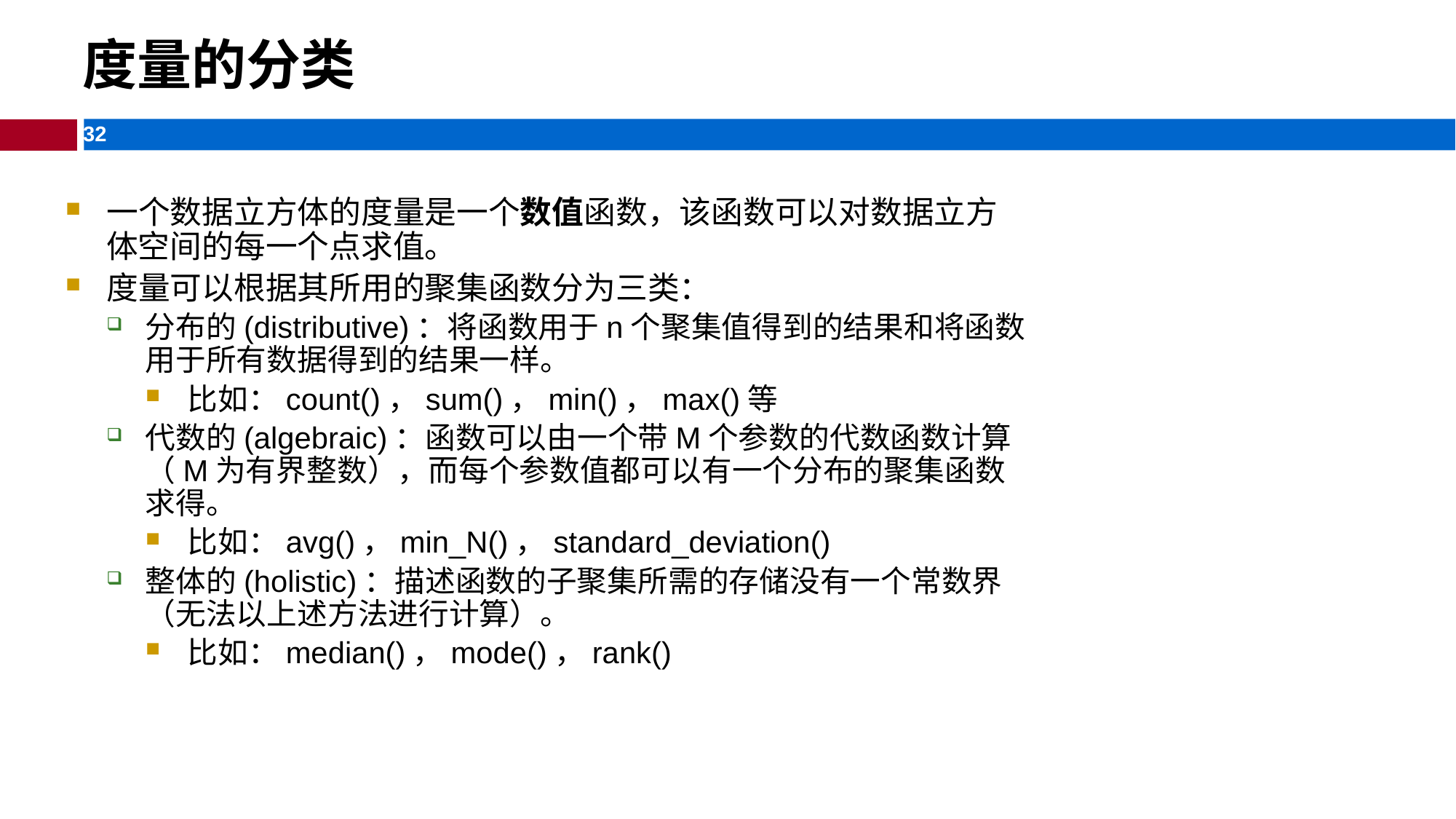

度量的分类
一个数据立方体的度量是一个数值函数，该函数可以对数据立方体空间的每一个点求值。
度量可以根据其所用的聚集函数分为三类：
分布的(distributive)：将函数用于n个聚集值得到的结果和将函数用于所有数据得到的结果一样。
比如：count()，sum()，min()，max()等
代数的(algebraic)：函数可以由一个带M个参数的代数函数计算（M为有界整数），而每个参数值都可以有一个分布的聚集函数求得。
比如：avg()，min_N()，standard_deviation()
整体的(holistic)：描述函数的子聚集所需的存储没有一个常数界（无法以上述方法进行计算）。
比如：median()，mode()，rank()